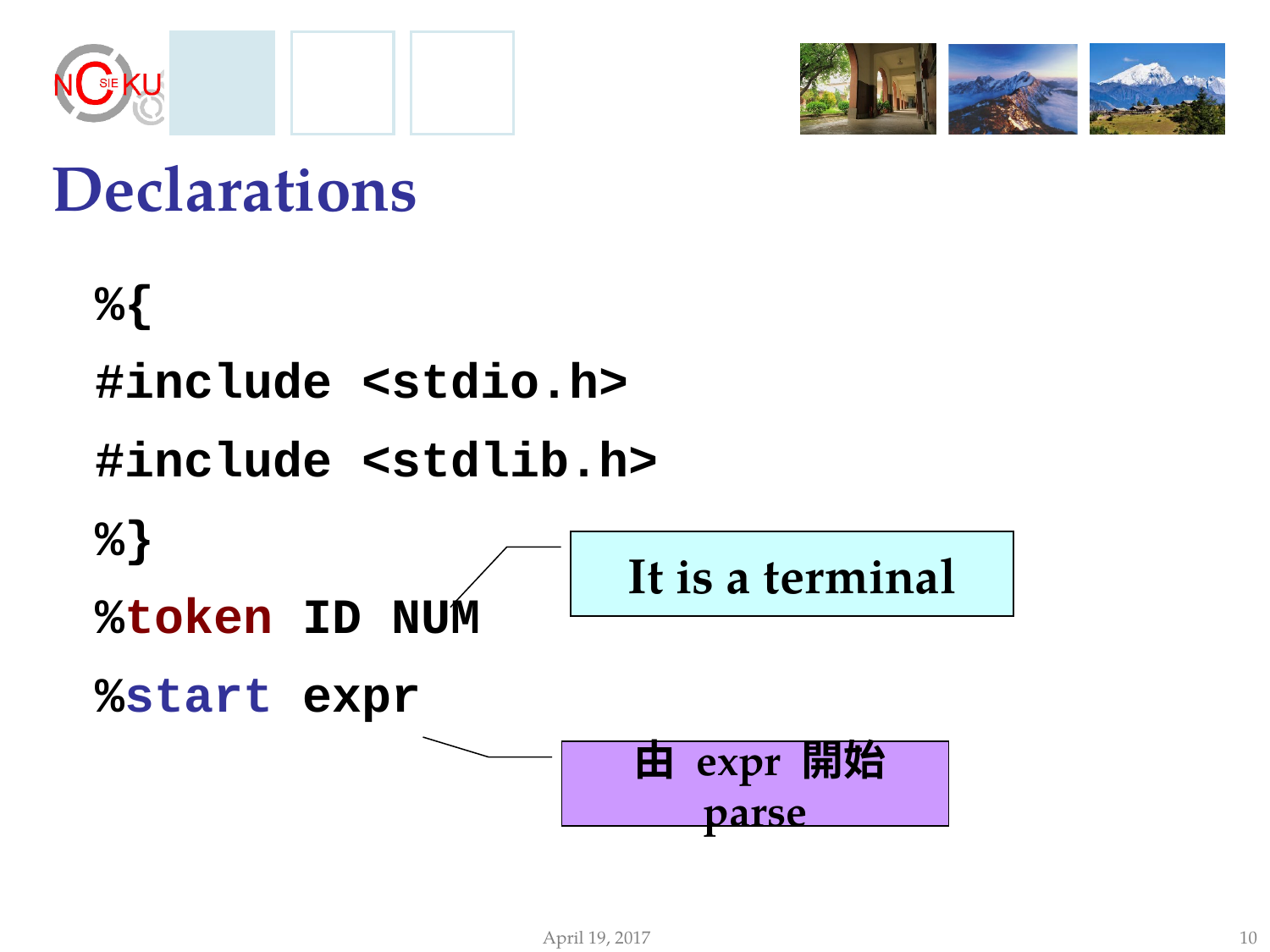

# Declarations
%{
#include <stdio.h>
#include <stdlib.h>
%}
%token ID NUM
%start expr
It is a terminal
 由 expr 開始parse
April 19, 2017
10